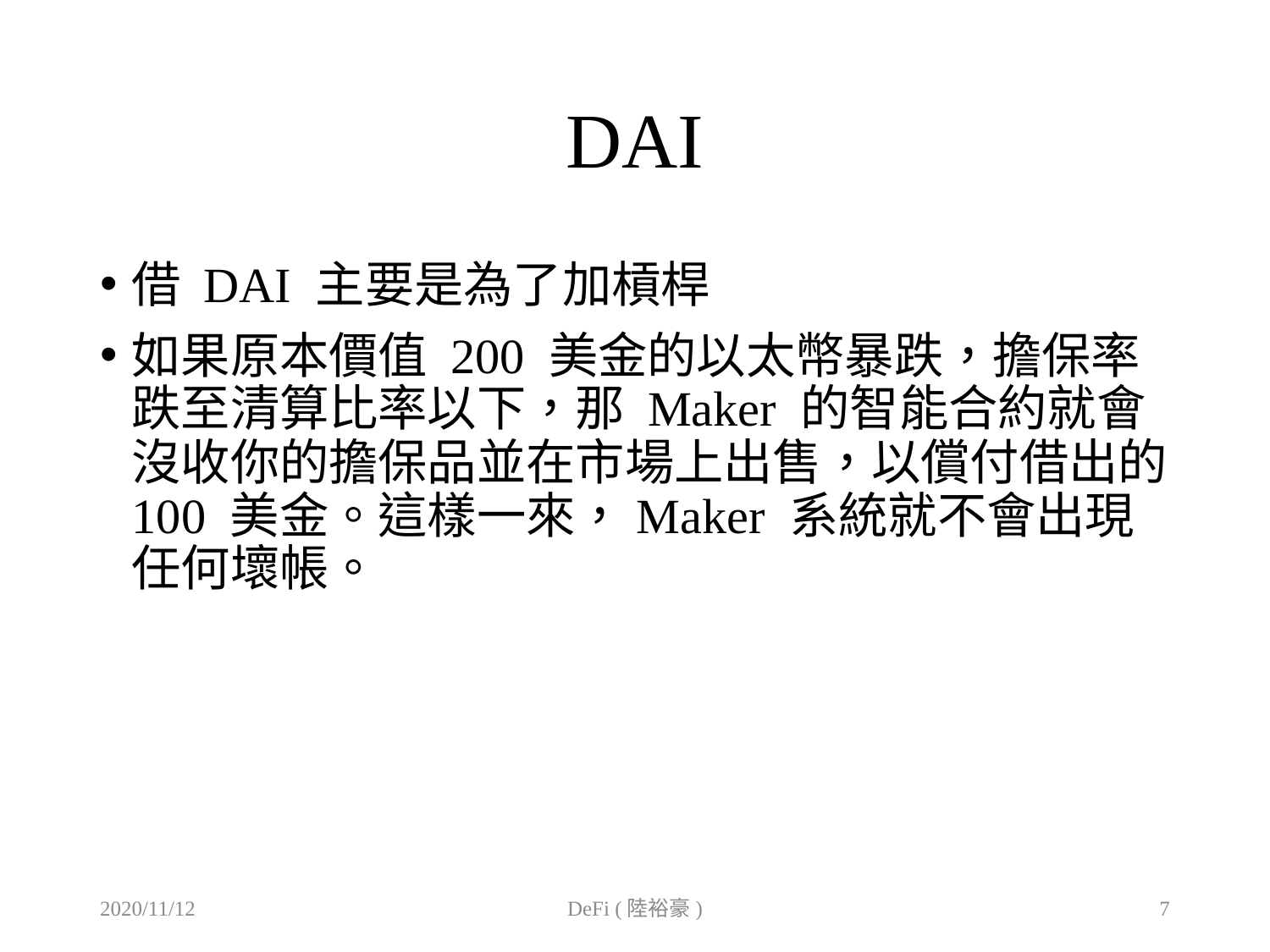

# DAI
借 DAI 主要是為了加槓桿
如果原本價值 200 美金的以太幣暴跌，擔保率跌至清算比率以下，那 Maker 的智能合約就會沒收你的擔保品並在市場上出售，以償付借出的 100 美金。這樣一來，Maker 系統就不會出現任何壞帳。
2020/11/12
DeFi (陸裕豪)
7